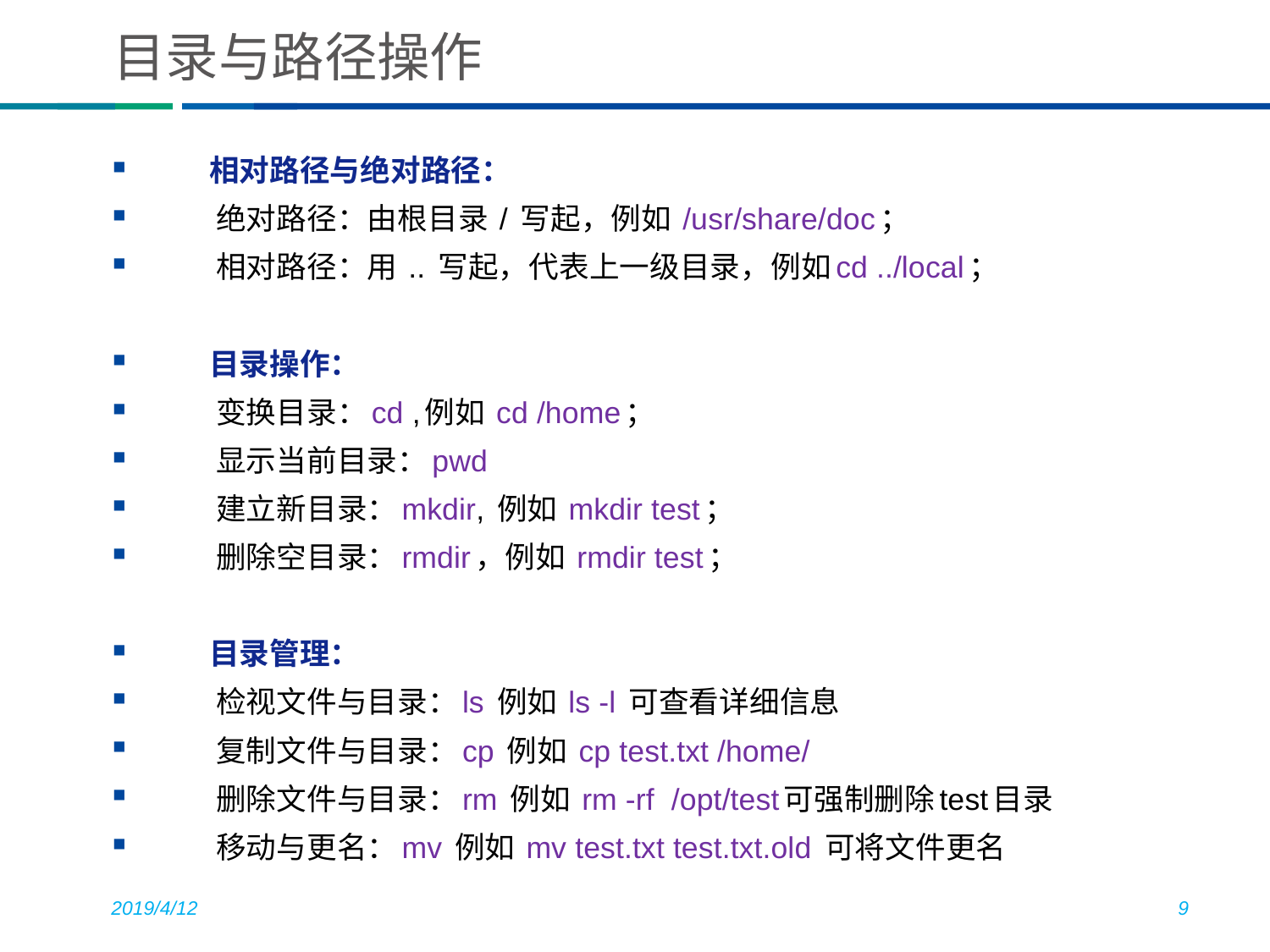

# 目录与路径操作
       相对路径与绝对路径：
        绝对路径：由根目录 / 写起，例如 /usr/share/doc；
        相对路径：用 .. 写起，代表上一级目录，例如cd ../local；

       目录操作：
        变换目录：cd ,例如 cd /home；
        显示当前目录：pwd
        建立新目录：mkdir, 例如 mkdir test；
        删除空目录：rmdir，例如 rmdir test；

       目录管理：
        检视文件与目录：ls 例如 ls -l 可查看详细信息
        复制文件与目录：cp 例如 cp test.txt /home/
        删除文件与目录：rm 例如 rm -rf  /opt/test可强制删除test目录
        移动与更名：mv 例如 mv test.txt test.txt.old 可将文件更名

2019/4/12
9